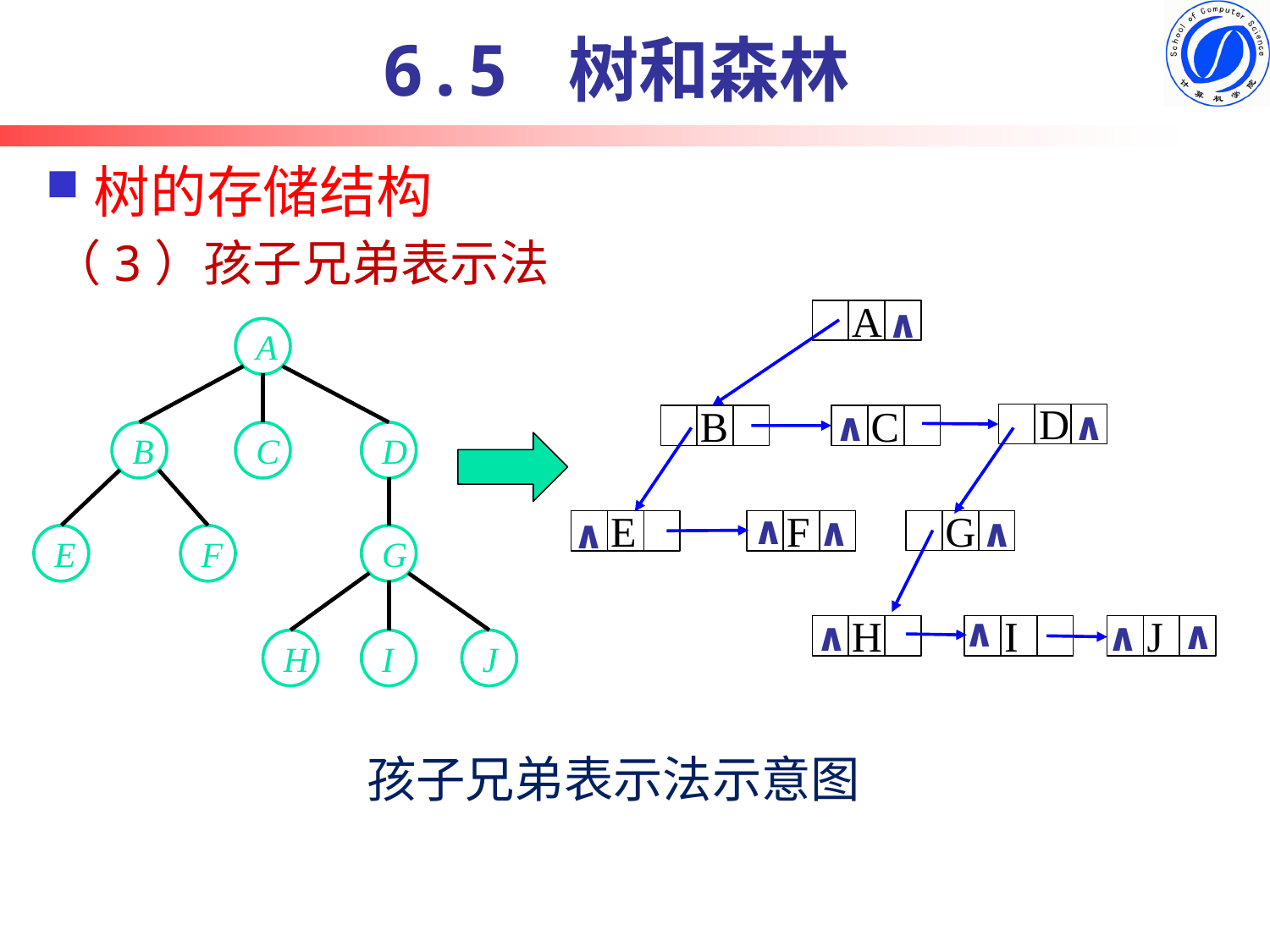

6.5 树和森林
# 树的存储结构
（3）孩子兄弟表示法
A

∧
D

B

C

∧
∧
G

E

F

∧
∧
∧
∧
∧
H

I

J

∧
∧
∧
A
B
C
D
E
F
G
H
I
J

孩子兄弟表示法示意图